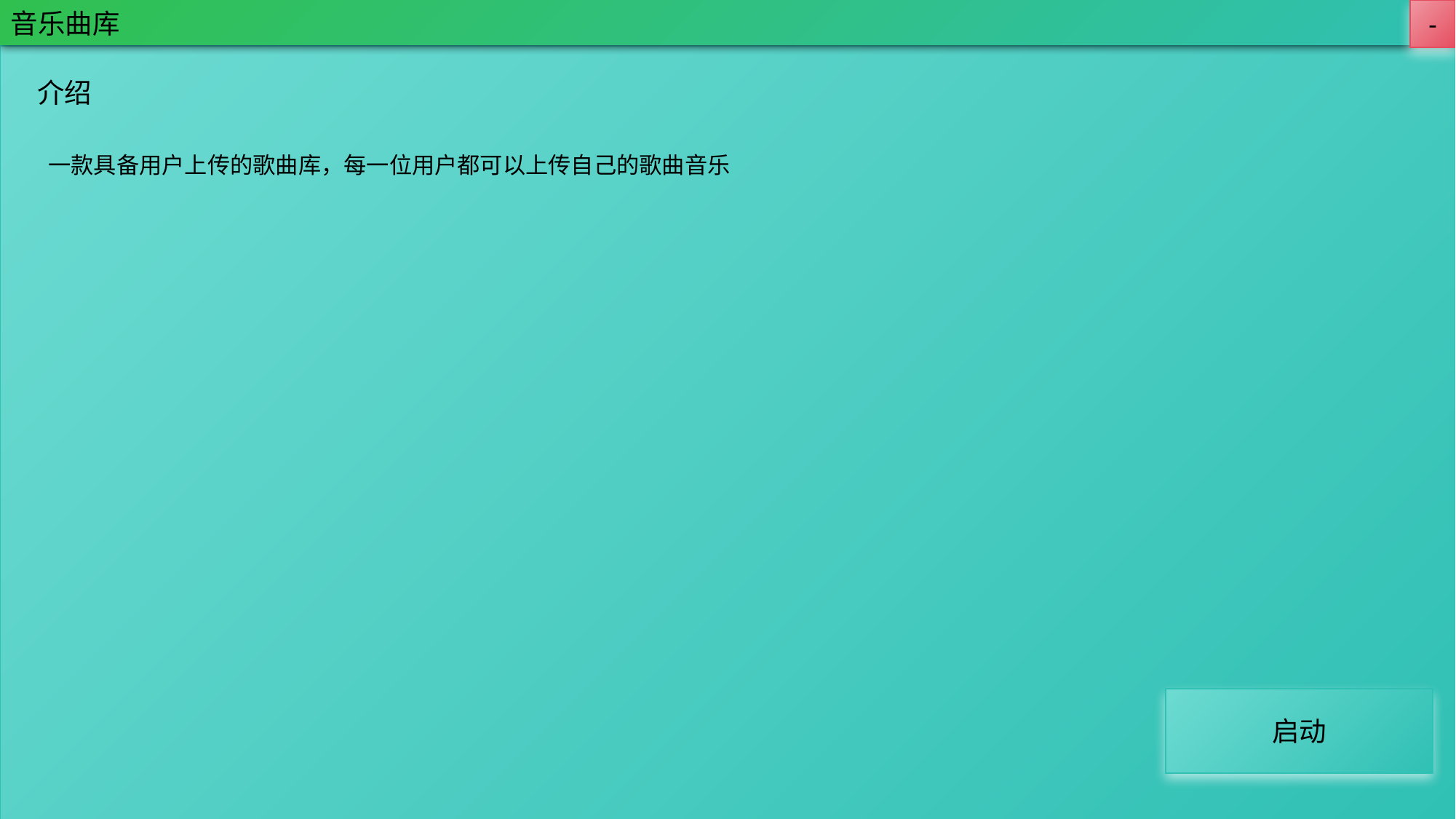

-
音乐曲库

介绍
一款具备用户上传的歌曲库，每一位用户都可以上传自己的歌曲音乐
启动